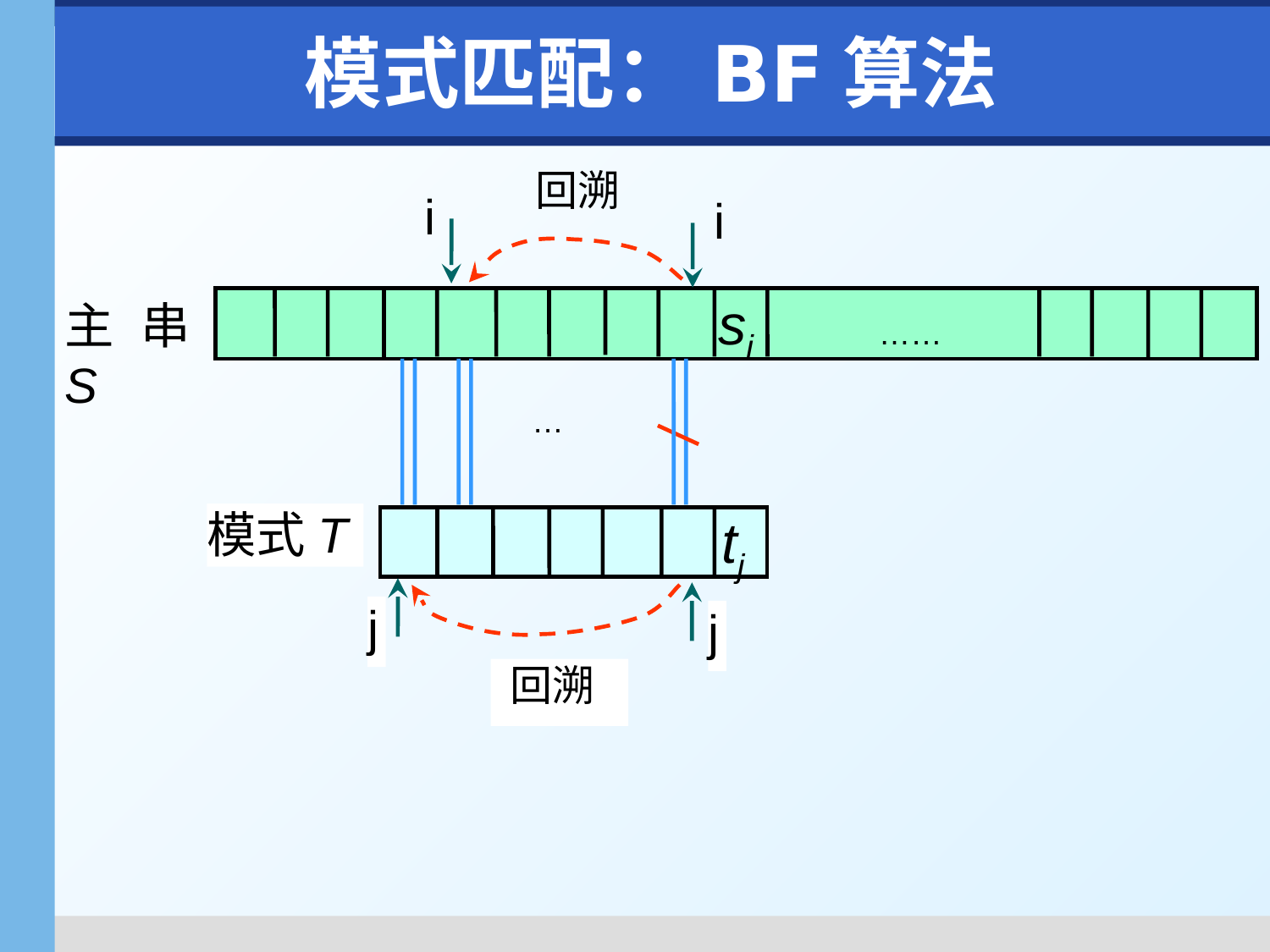

# 模式匹配：BF算法
 回溯
i

i

                                si        ……

主串S

…
模式T
                     tj

j

 回溯

j